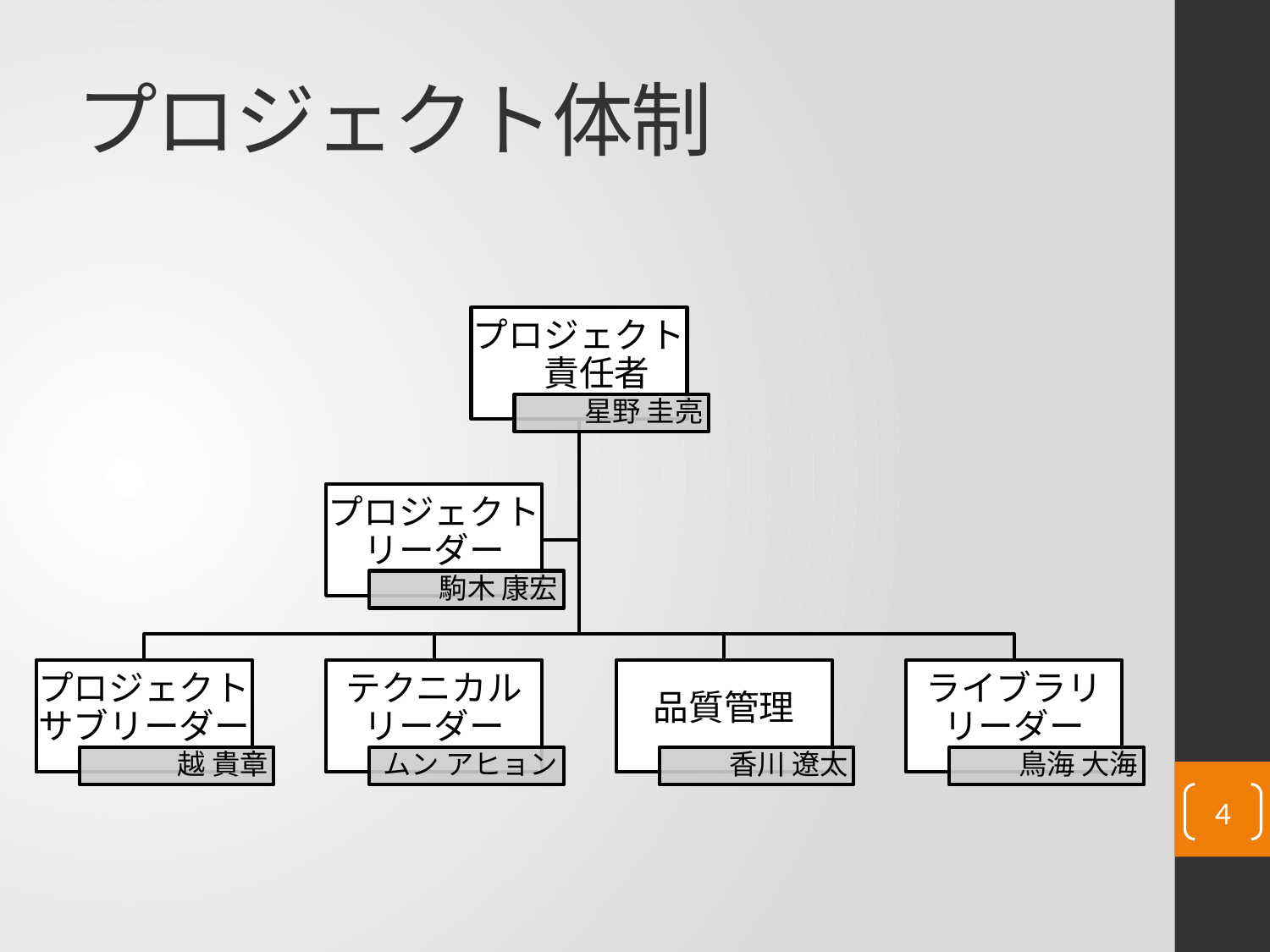

# プロジェクト体制
プロジェクト　責任者
星野 圭亮
プロジェクトサブリーダー
越 貴章
テクニカル
リーダー
ムン アヒョン
品質管理
香川 遼太
ライブラリ
リーダー
鳥海 大海
プロジェクトリーダー
駒木 康宏
4